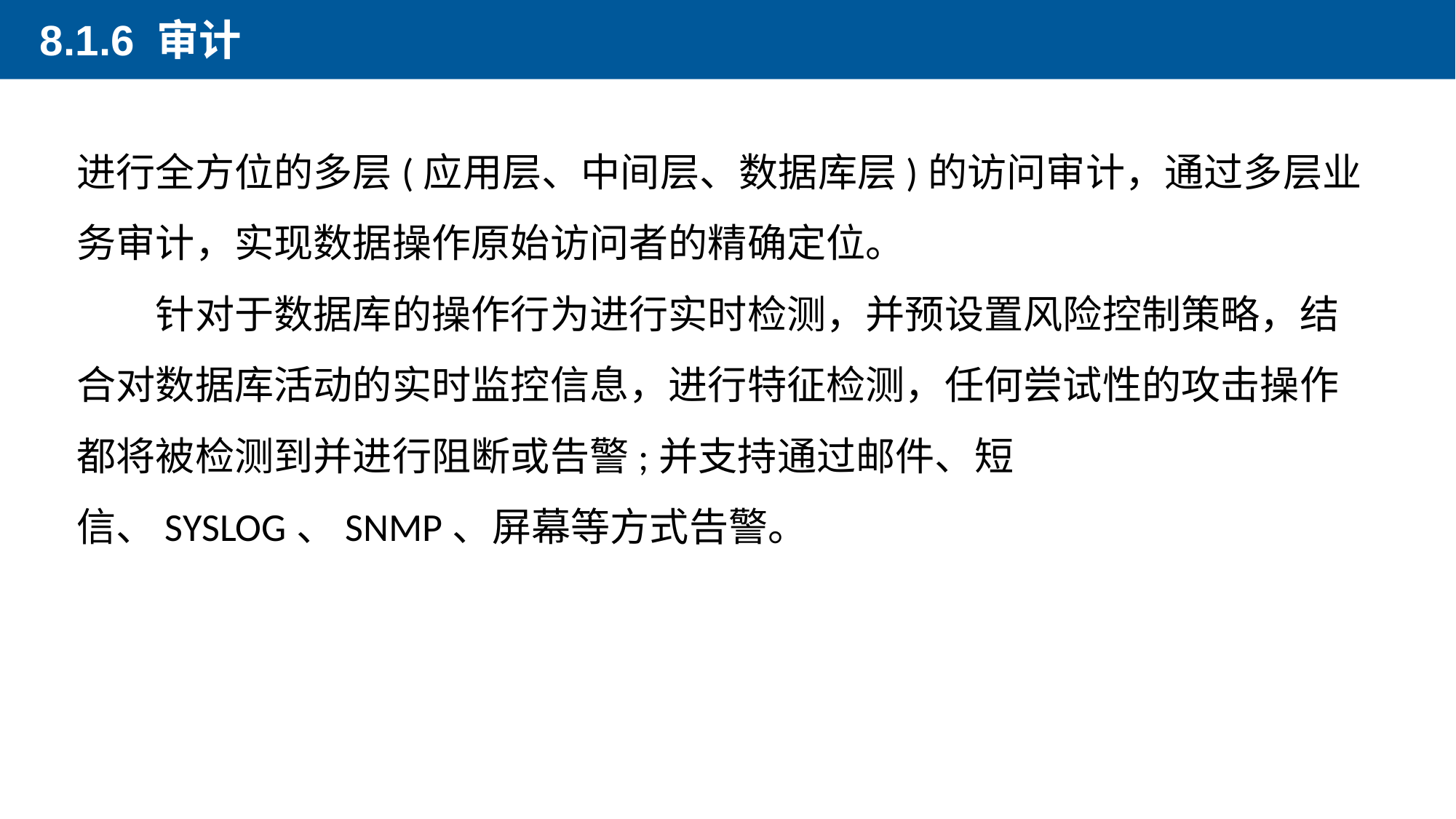

8.1.6 审计
进行全方位的多层(应用层、中间层、数据库层)的访问审计，通过多层业务审计，实现数据操作原始访问者的精确定位。
　　针对于数据库的操作行为进行实时检测，并预设置风险控制策略，结合对数据库活动的实时监控信息，进行特征检测，任何尝试性的攻击操作都将被检测到并进行阻断或告警;并支持通过邮件、短信、SYSLOG、SNMP、屏幕等方式告警。